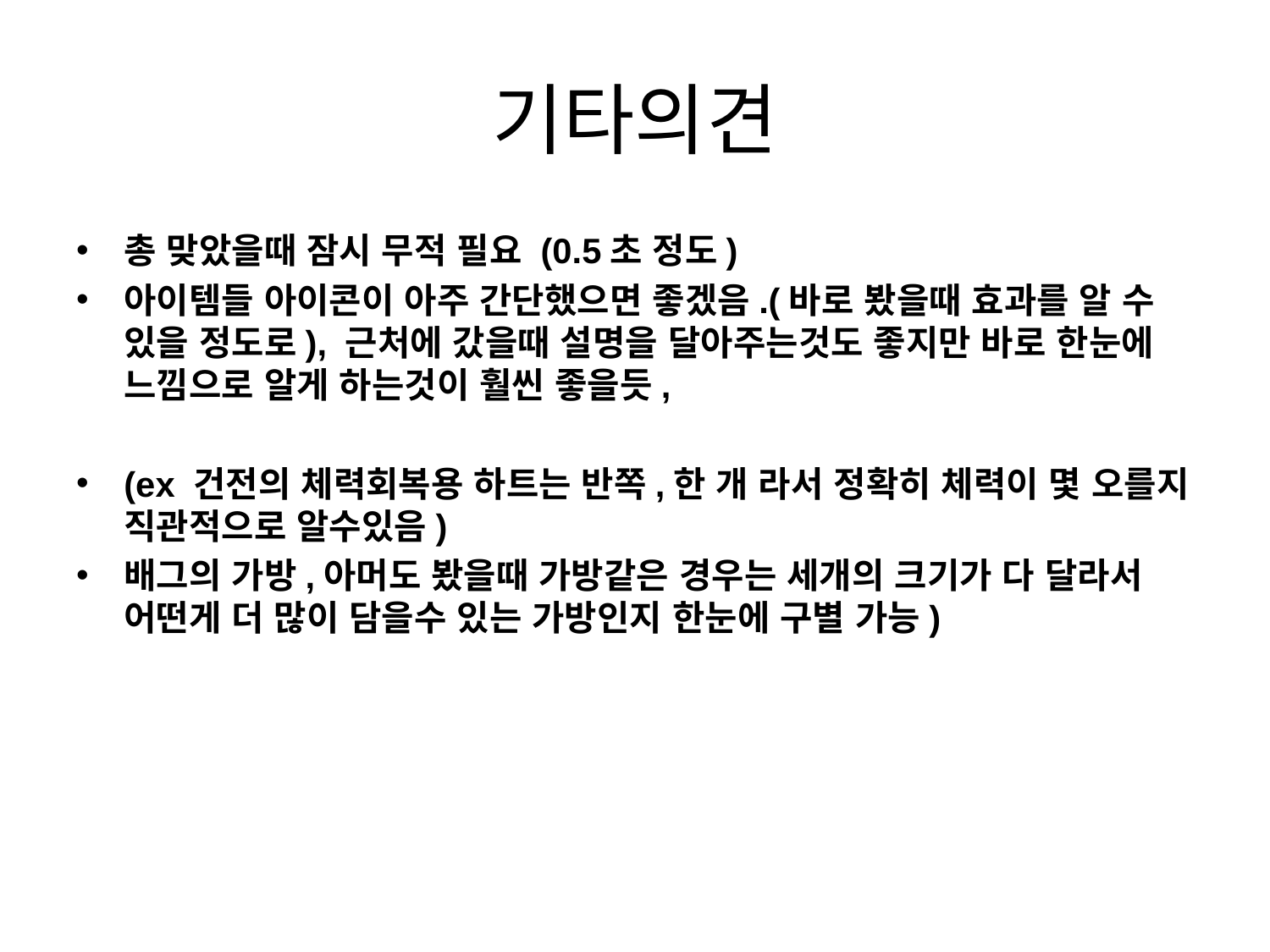

# 기타의견
총 맞았을때 잠시 무적 필요 (0.5초 정도)
아이템들 아이콘이 아주 간단했으면 좋겠음.(바로 봤을때 효과를 알 수 있을 정도로), 근처에 갔을때 설명을 달아주는것도 좋지만 바로 한눈에 느낌으로 알게 하는것이 훨씬 좋을듯,

(ex 건전의 체력회복용 하트는 반쪽,한 개 라서 정확히 체력이 몇 오를지 직관적으로 알수있음)
배그의 가방,아머도 봤을때 가방같은 경우는 세개의 크기가 다 달라서 어떤게 더 많이 담을수 있는 가방인지 한눈에 구별 가능)